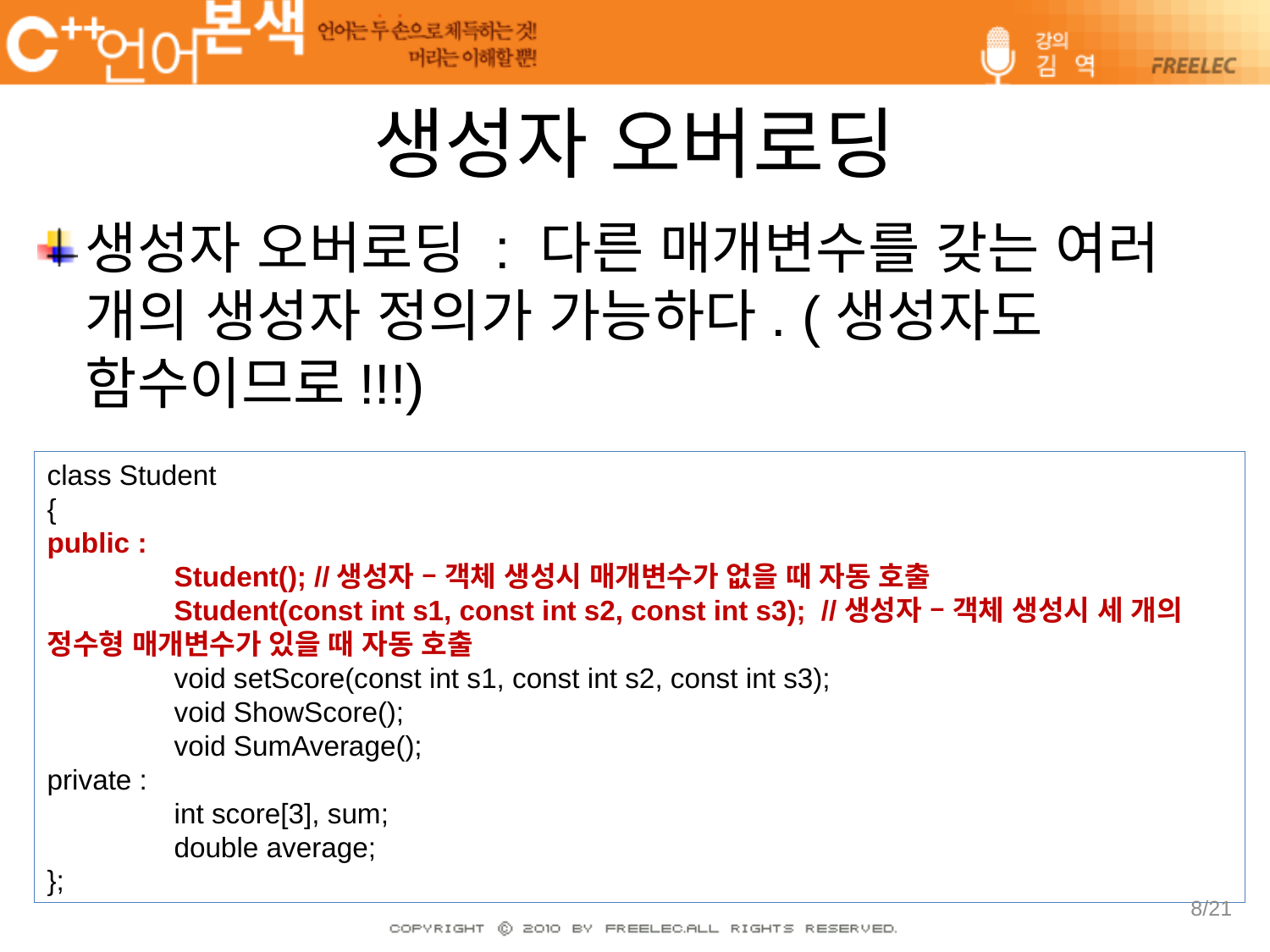

# 생성자 오버로딩
생성자 오버로딩 : 다른 매개변수를 갖는 여러 개의 생성자 정의가 가능하다. (생성자도 함수이므로!!!)
class Student
{
public :
	Student(); //생성자 – 객체 생성시 매개변수가 없을 때 자동 호출
	Student(const int s1, const int s2, const int s3);  //생성자 – 객체 생성시 세 개의 정수형 매개변수가 있을 때 자동 호출
	void setScore(const int s1, const int s2, const int s3);
	void ShowScore();
	void SumAverage();
private :
	int score[3], sum;
	double average;
};
8/21